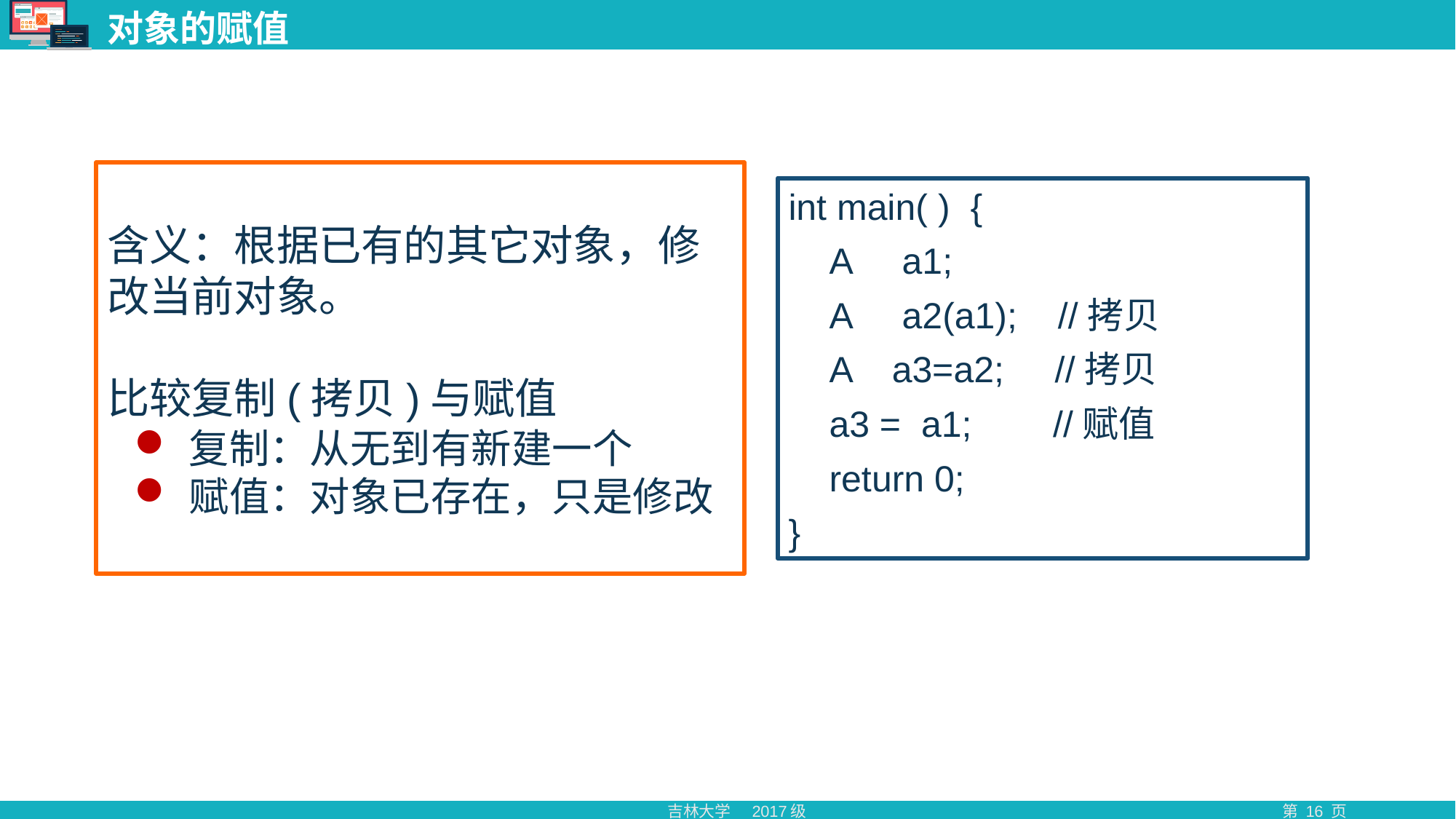

# 对象的赋值

含义：根据已有的其它对象，修改当前对象。

比较复制(拷贝)与赋值
复制：从无到有新建一个
赋值：对象已存在，只是修改

int main( )  {
    A     a1;
    A     a2(a1);    //拷贝
    A    a3=a2;     //拷贝
    a3 =  a1;        //赋值
    return 0;
}